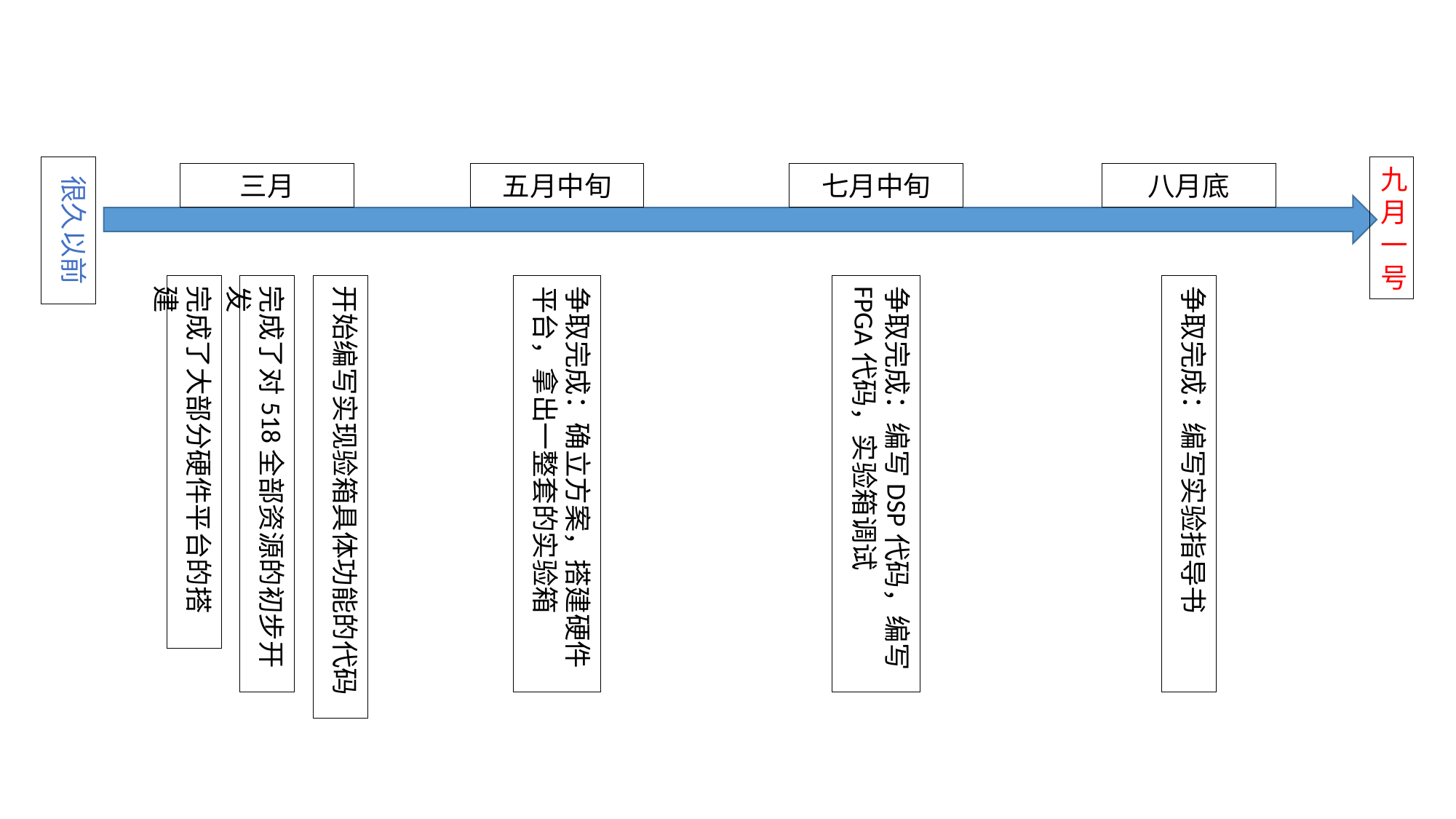

很久以前
九月一号
三月
五月中旬
七月中旬
八月底

完成了大部分硬件平台的搭建
完成了对518全部资源的初步开发
开始编写实现验箱具体功能的代码
争取完成：确立方案，搭建硬件平台，拿出一整套的实验箱
争取完成：编写DSP代码，编写FPGA代码，实验箱调试
争取完成：编写实验指导书